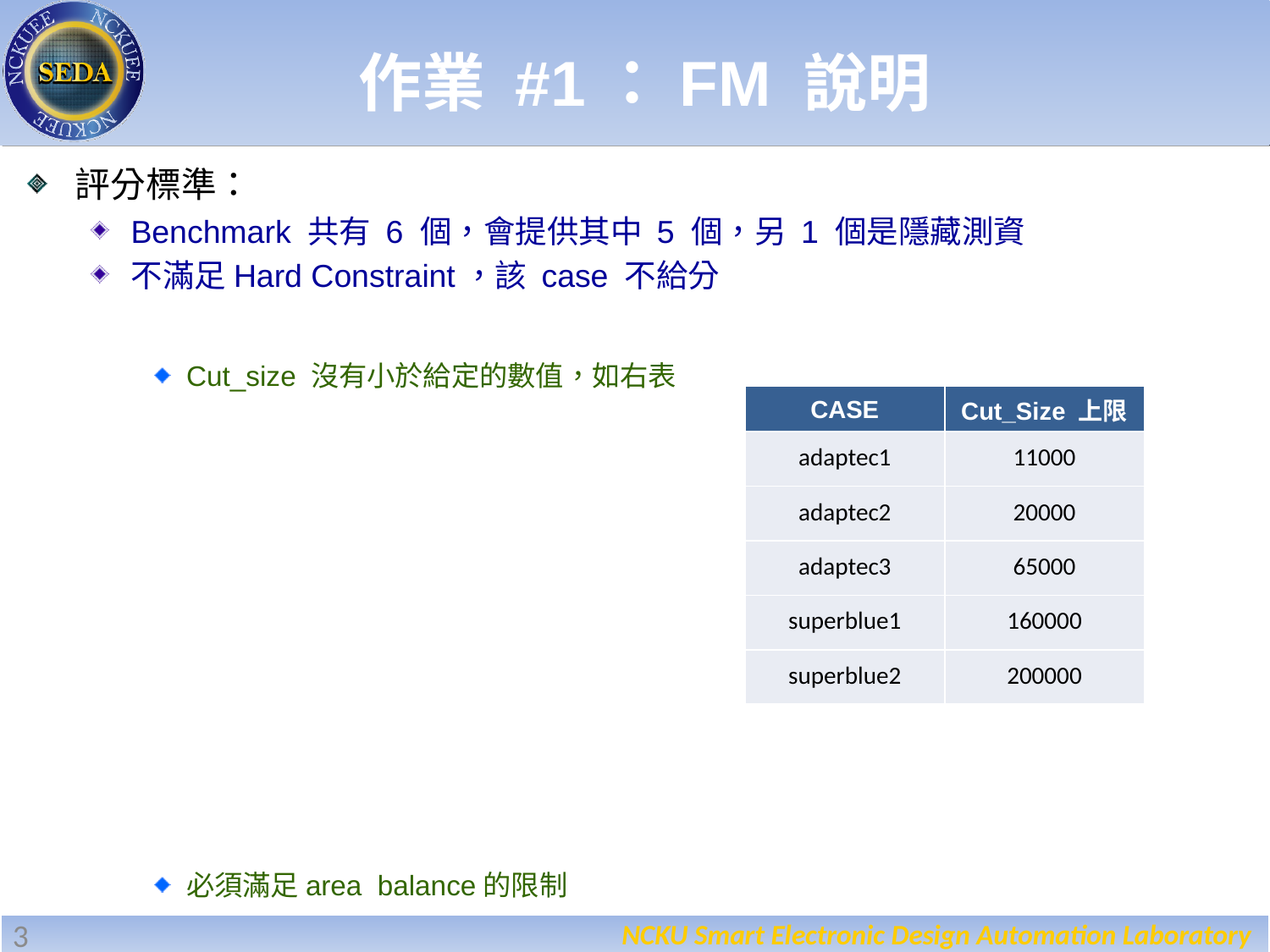

# 作業 #1：FM 說明
評分標準：
Benchmark 共有 6 個，會提供其中 5 個，另 1 個是隱藏測資
不滿足Hard Constraint，該 case 不給分

Cut_size 沒有小於給定的數值，如右表

必須滿足area  balance的限制

若皆通過 Hard Constraint，分數高低差異則會依造程式RunTime作為評分依據
| CASE | Cut\_Size 上限 |
| --- | --- |
| adaptec1 | 11000 |
| adaptec2 | 20000 |
| adaptec3 | 65000 |
| superblue1 | 160000 |
| superblue2 | 200000 |
3